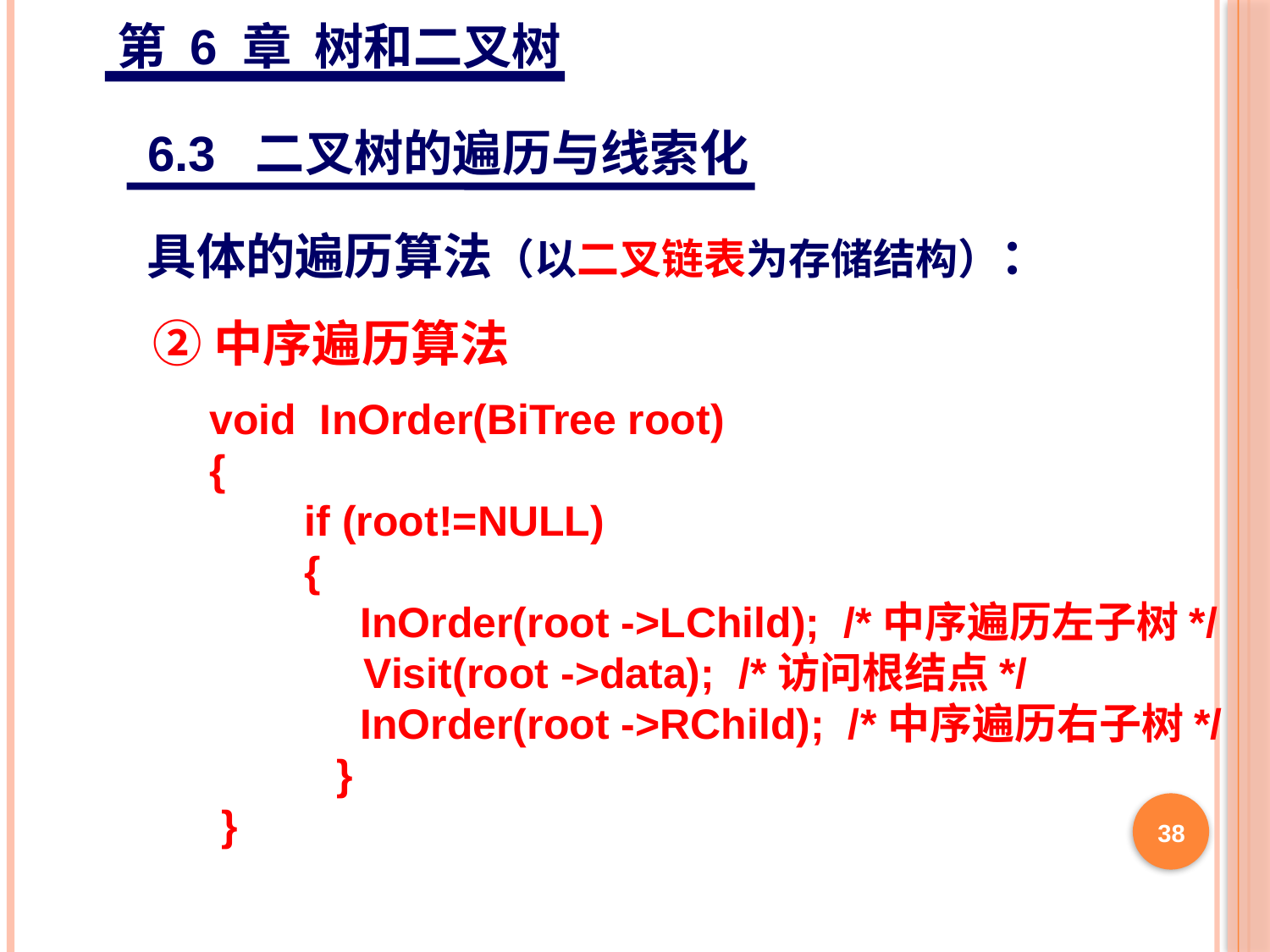

第 6 章  树和二叉树

6.3  二叉树的遍历与线索化

具体的遍历算法（以二叉链表为存储结构）：
②中序遍历算法
void  InOrder(BiTree root)
{
        if (root!=NULL)
        {
	  InOrder(root ->LChild);  /*中序遍历左子树*/
             Visit(root ->data);  /*访问根结点*/
	  InOrder(root ->RChild);  /*中序遍历右子树*/
	}
 }

38